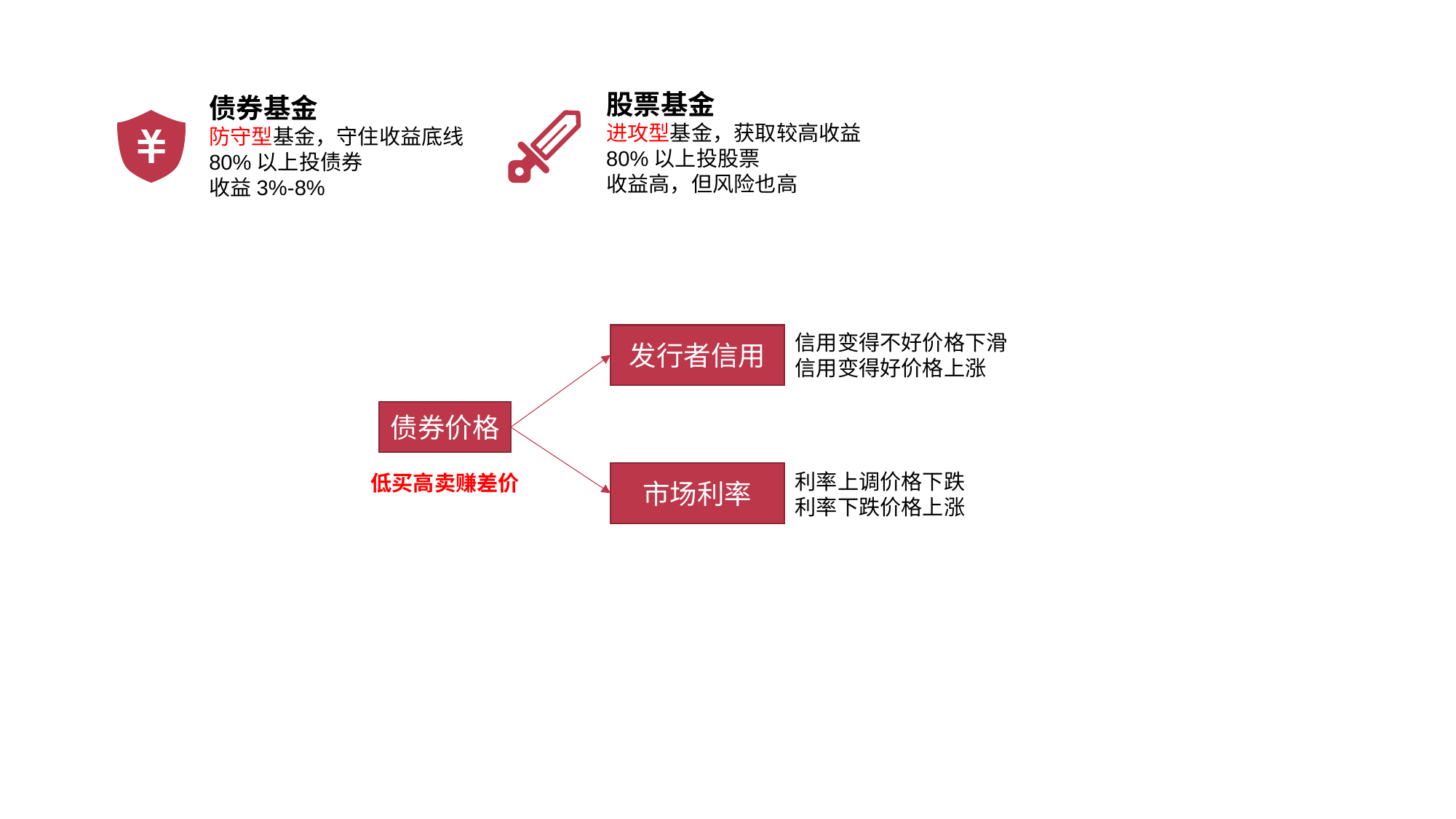

股票基金
进攻型基金，获取较高收益
80%以上投股票
收益高，但风险也高
债券基金
防守型基金，守住收益底线
80%以上投债券
收益3%-8%

信用变得不好价格下滑
信用变得好价格上涨
发行者信用
债券价格
市场利率
利率上调价格下跌
利率下跌价格上涨
低买高卖赚差价